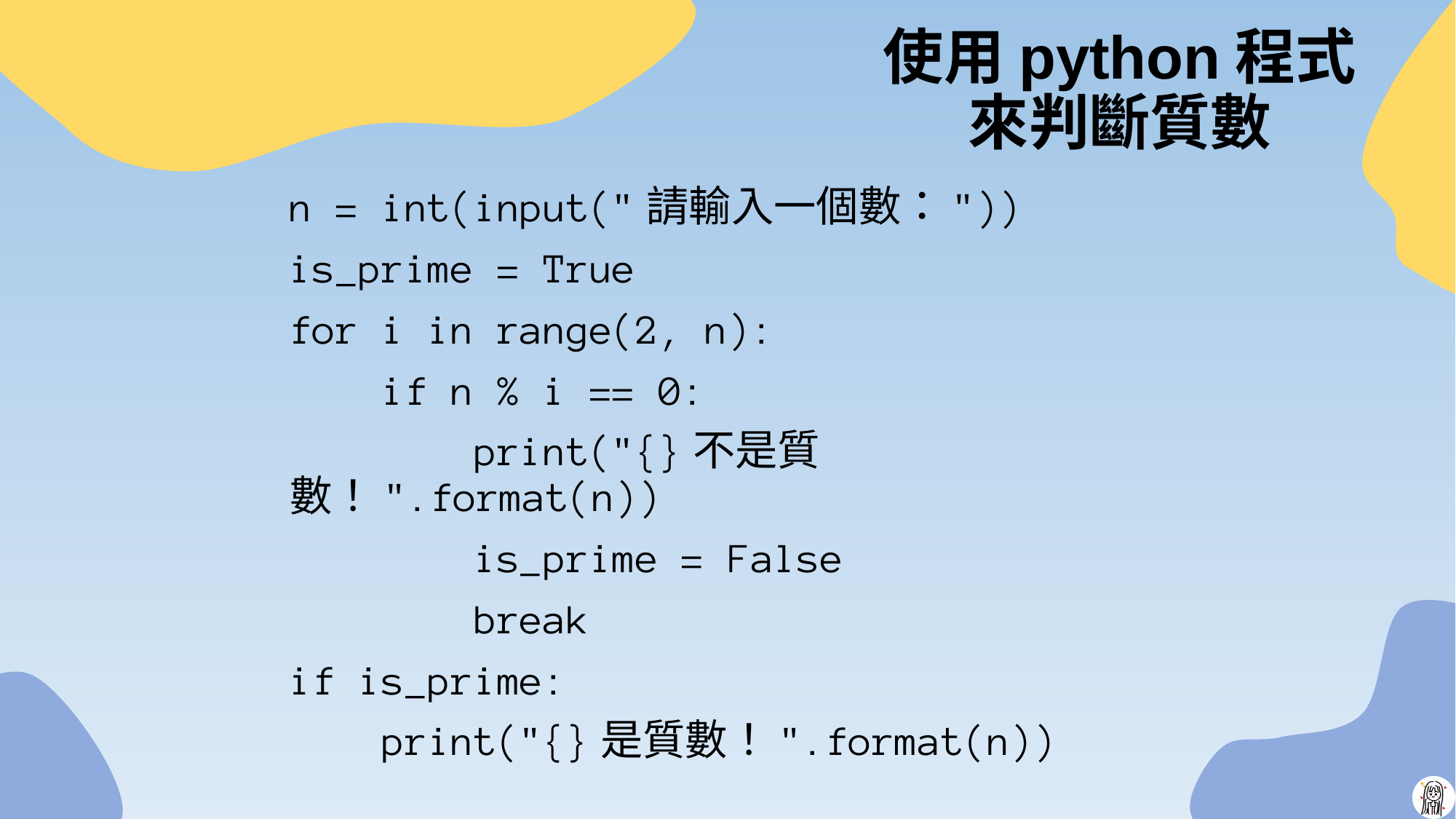

# 使用python程式 來判斷質數
n = int(input("請輸入一個數："))
is_prime = True
for i in range(2, n):
    if n % i == 0:
        print("{}不是質數！".format(n))
        is_prime = False
        break
if is_prime:
    print("{}是質數！".format(n))
4